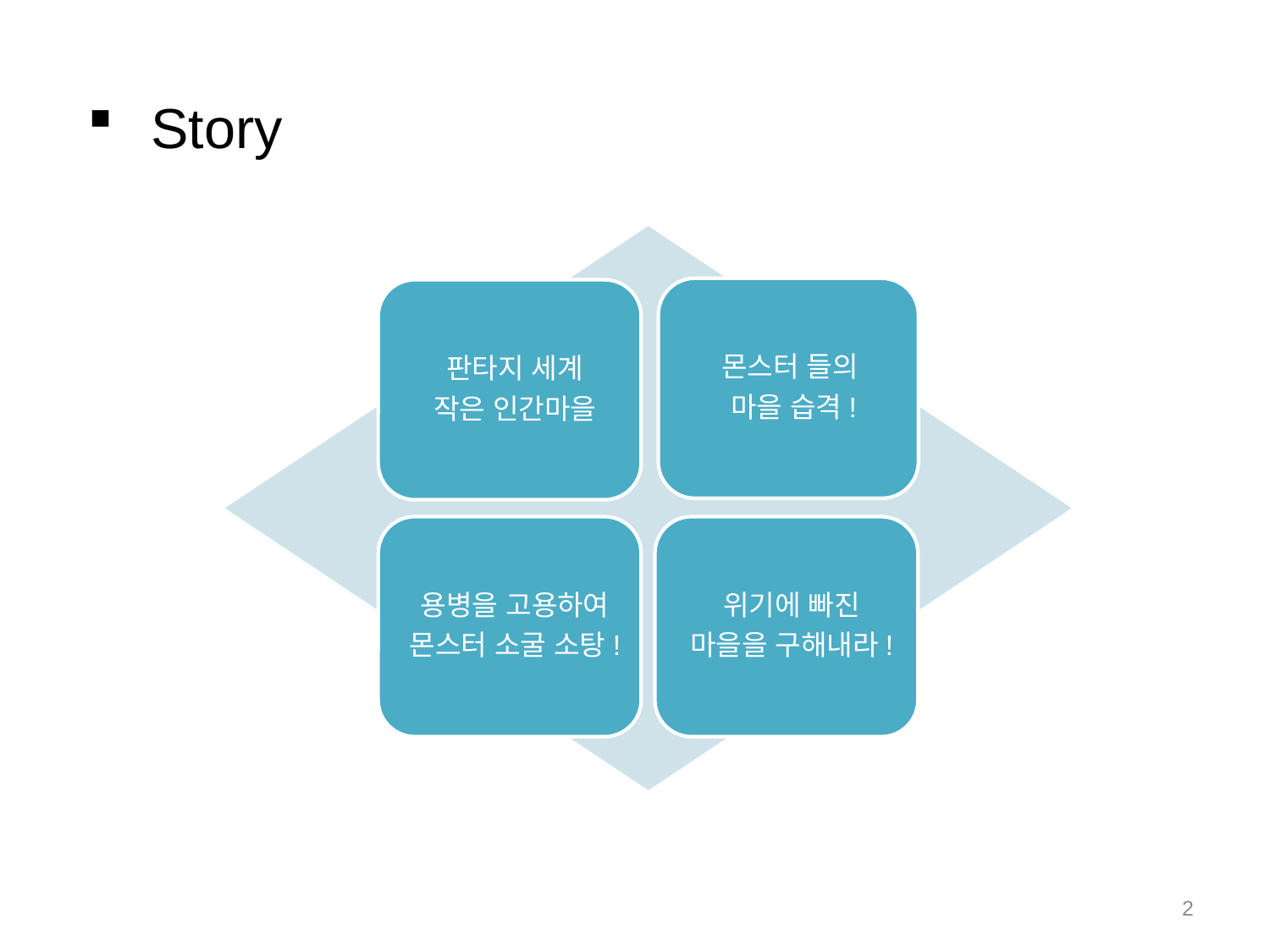

Story
판타지 세계
작은 인간마을
몬스터 들의
마을 습격!
용병을 고용하여
몬스터 소굴 소탕!
위기에 빠진
마을을 구해내라!
2